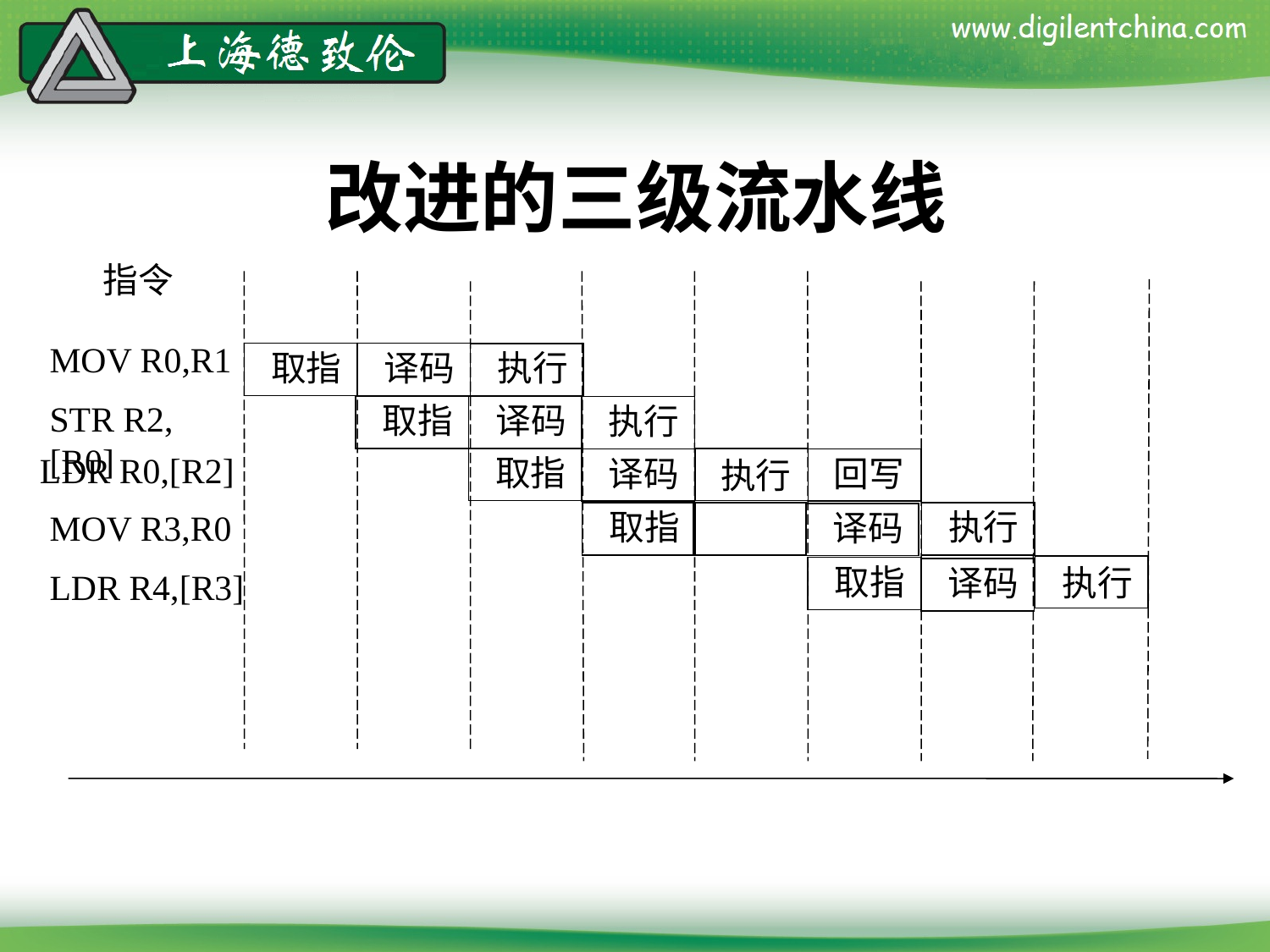

# 改进的三级流水线

指令

MOV R0,R1

取指

译码

执行

取指

译码

执行
STR R2,[R0]
LDR R0,[R2]

取指

译码

回写
执行

取指

执行

译码
MOV R3,R0

取指

译码
执行
LDR R4,[R3]